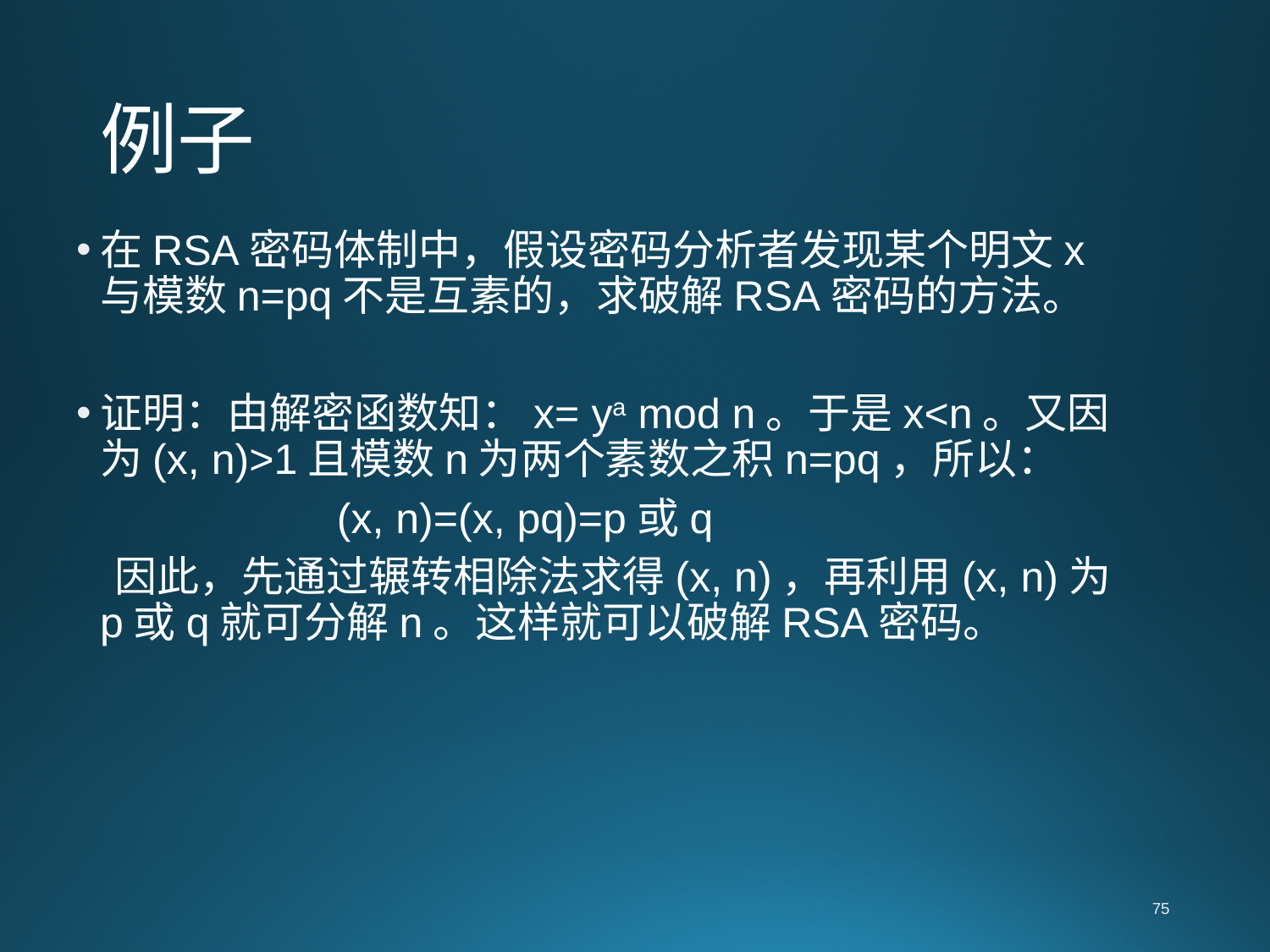

# 例子
在RSA密码体制中，假设密码分析者发现某个明文x与模数n=pq不是互素的，求破解RSA密码的方法。

证明：由解密函数知：x= ya mod n。于是x<n。又因为(x, n)>1且模数n为两个素数之积n=pq，所以：
                      (x, n)=(x, pq)=p或q
   因此，先通过辗转相除法求得(x, n)，再利用(x, n)为p或q就可分解n。这样就可以破解RSA密码。
75